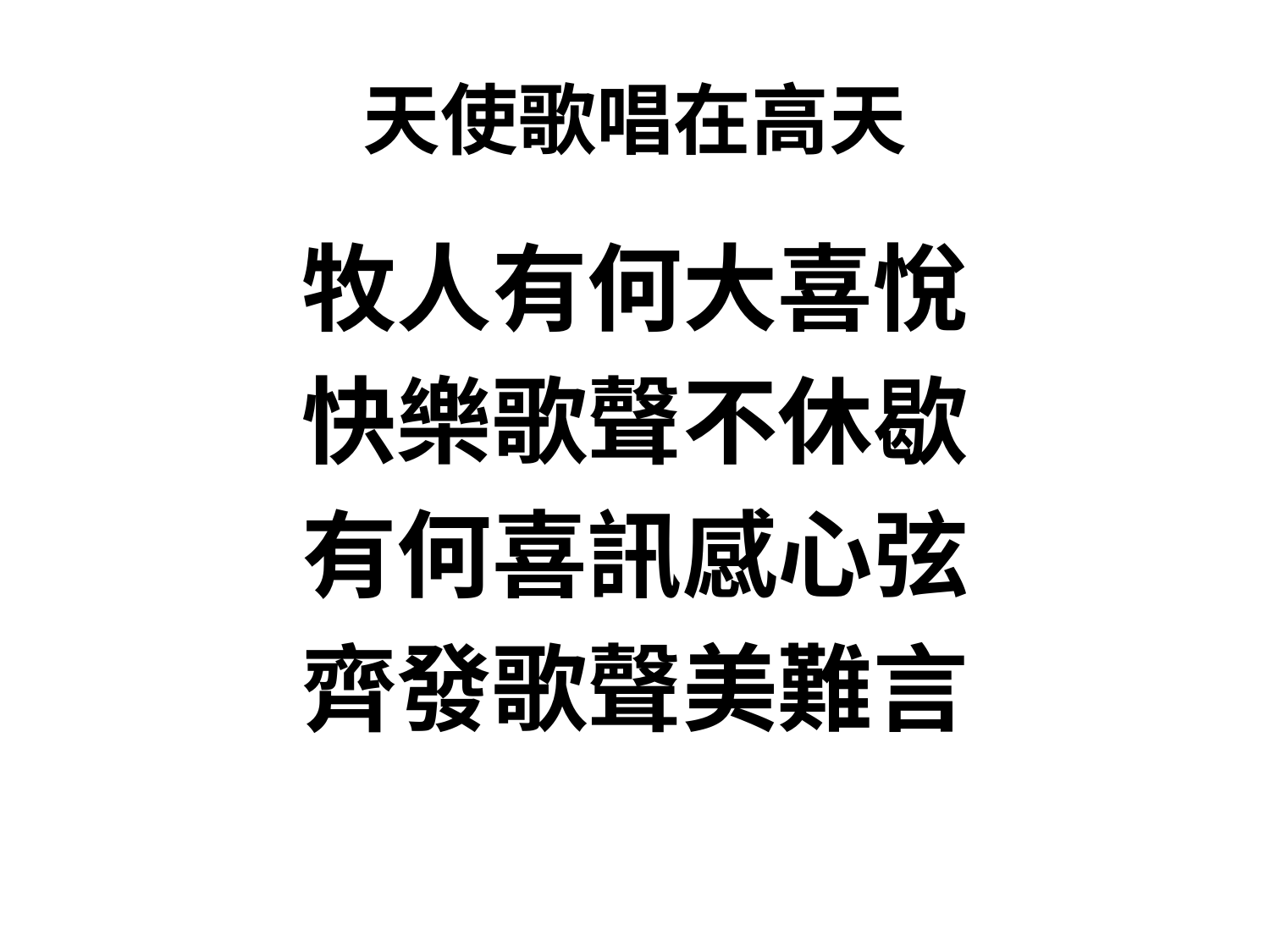

# 天使歌唱在高天
牧人有何大喜悅
快樂歌聲不休歇
有何喜訊感心弦
齊發歌聲美難言